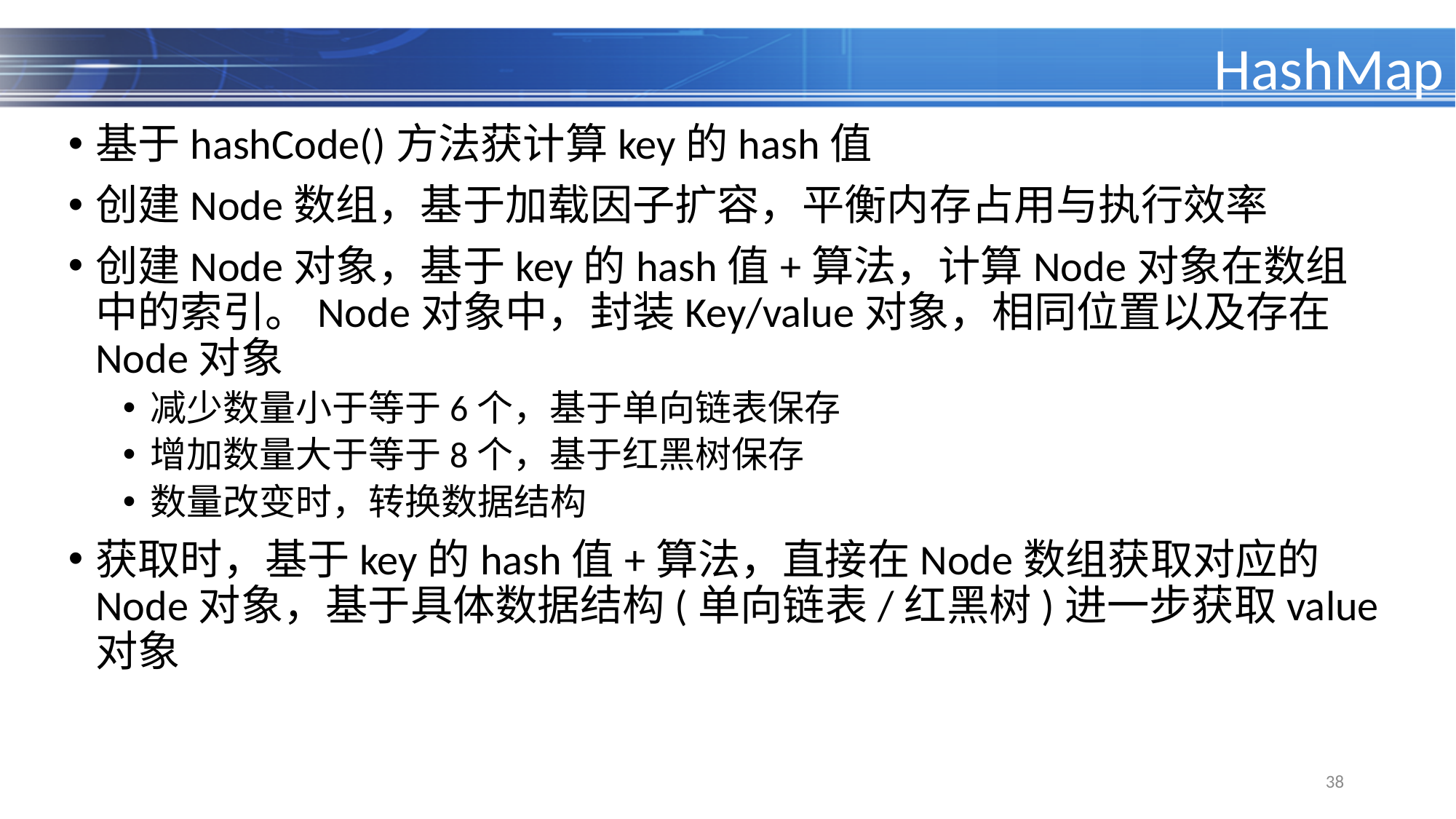

# HashMap
基于hashCode()方法获计算key的hash值
创建Node数组，基于加载因子扩容，平衡内存占用与执行效率
创建Node对象，基于key的hash值+算法，计算Node对象在数组中的索引。Node对象中，封装Key/value对象，相同位置以及存在Node对象
减少数量小于等于6个，基于单向链表保存
增加数量大于等于8个，基于红黑树保存
数量改变时，转换数据结构
获取时，基于key的hash值+算法，直接在Node数组获取对应的Node对象，基于具体数据结构(单向链表/红黑树)进一步获取value对象
38